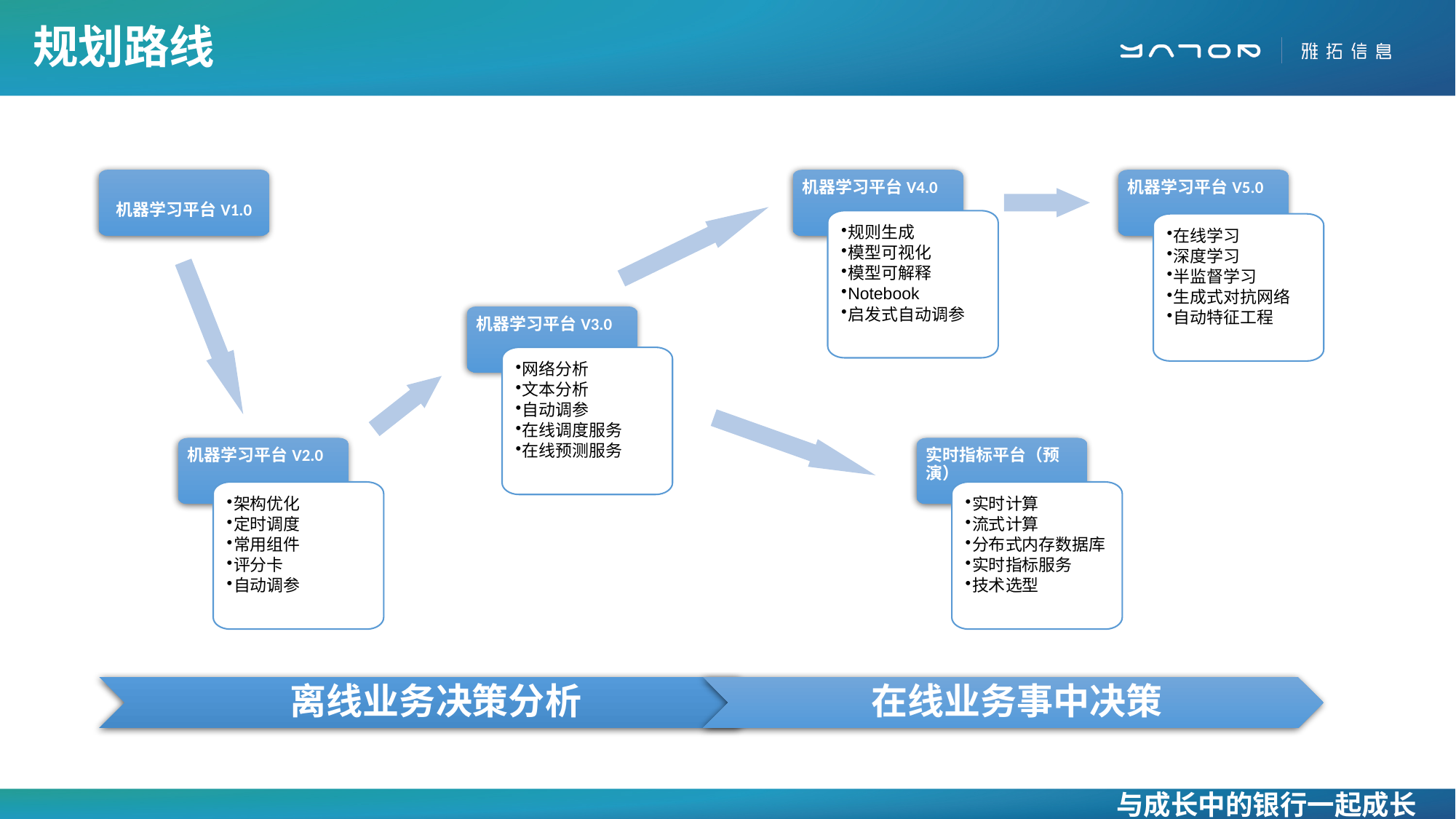

规划路线
机器学习平台V1.0
机器学习平台V4.0
机器学习平台V5.0

规则生成
模型可视化
模型可解释
Notebook
启发式自动调参

在线学习
深度学习
半监督学习
生成式对抗网络
自动特征工程

机器学习平台V3.0

网络分析
文本分析
自动调参
在线调度服务
在线预测服务

机器学习平台V2.0
实时指标平台（预演）
架构优化
定时调度
常用组件
评分卡
自动调参
实时计算
流式计算
分布式内存数据库
实时指标服务
技术选型
离线业务决策分析
在线业务事中决策